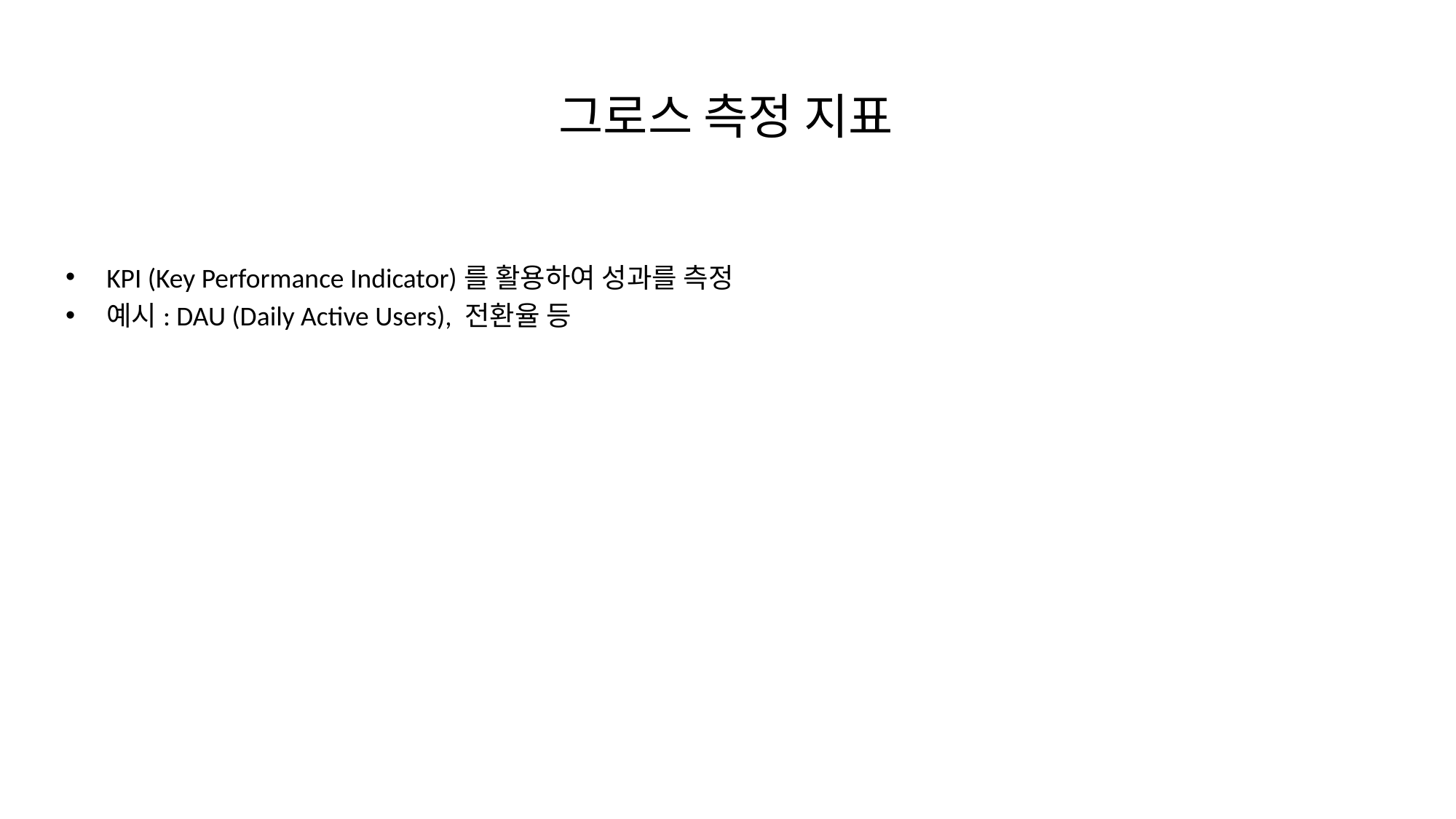

# 그로스 측정 지표

KPI (Key Performance Indicator)를 활용하여 성과를 측정
예시: DAU (Daily Active Users), 전환율 등